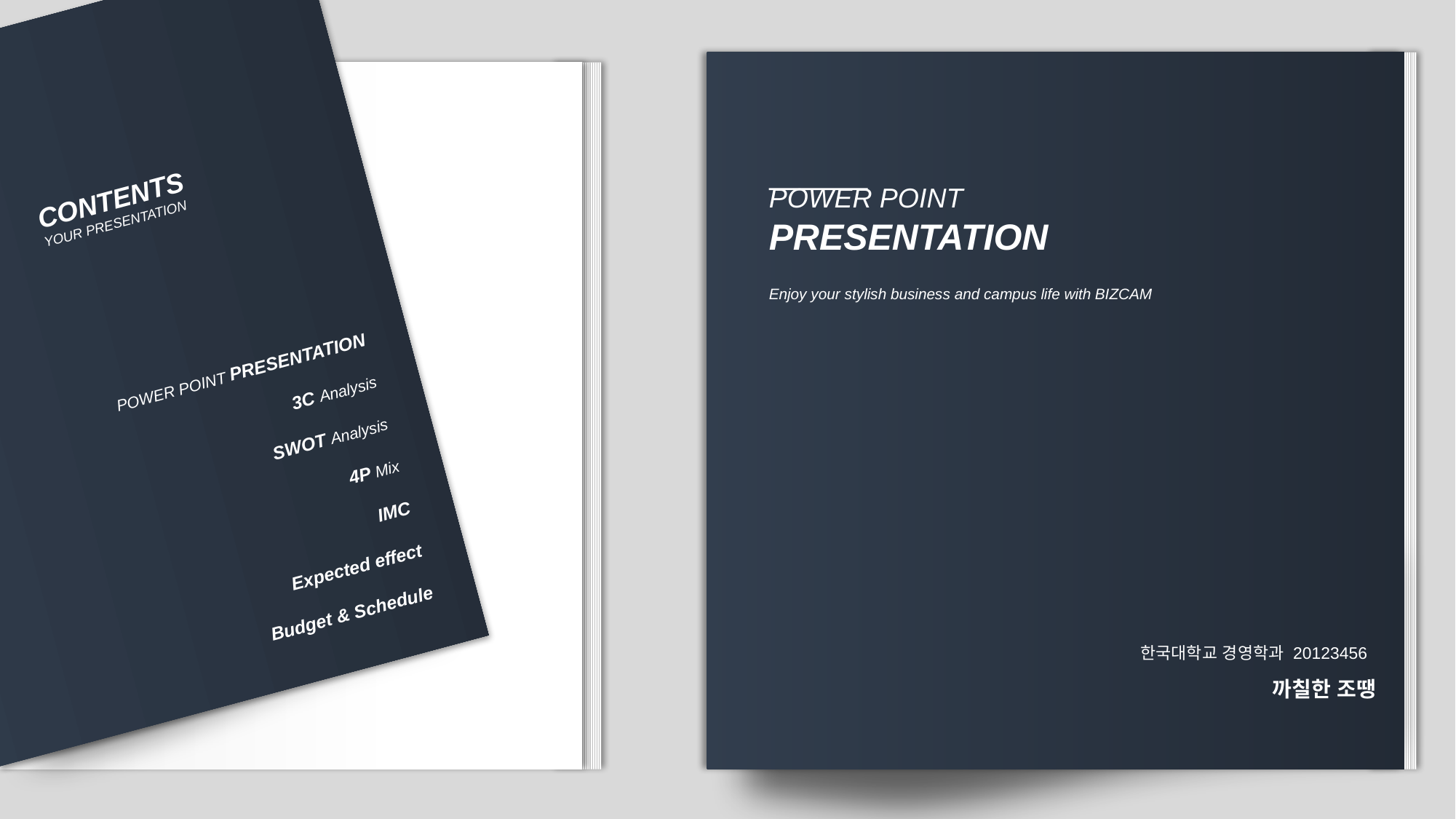

CONTENTS
YOUR PRESENTATION
POWER POINT PRESENTATION
Enjoy your stylish business and campus life with BIZCAM

POWER POINT PRESENTATION
3C Analysis
SWOT Analysis
4P Mix
IMC
Expected effect
Budget & Schedule

한국대학교 경영학과 20123456
까칠한 조땡